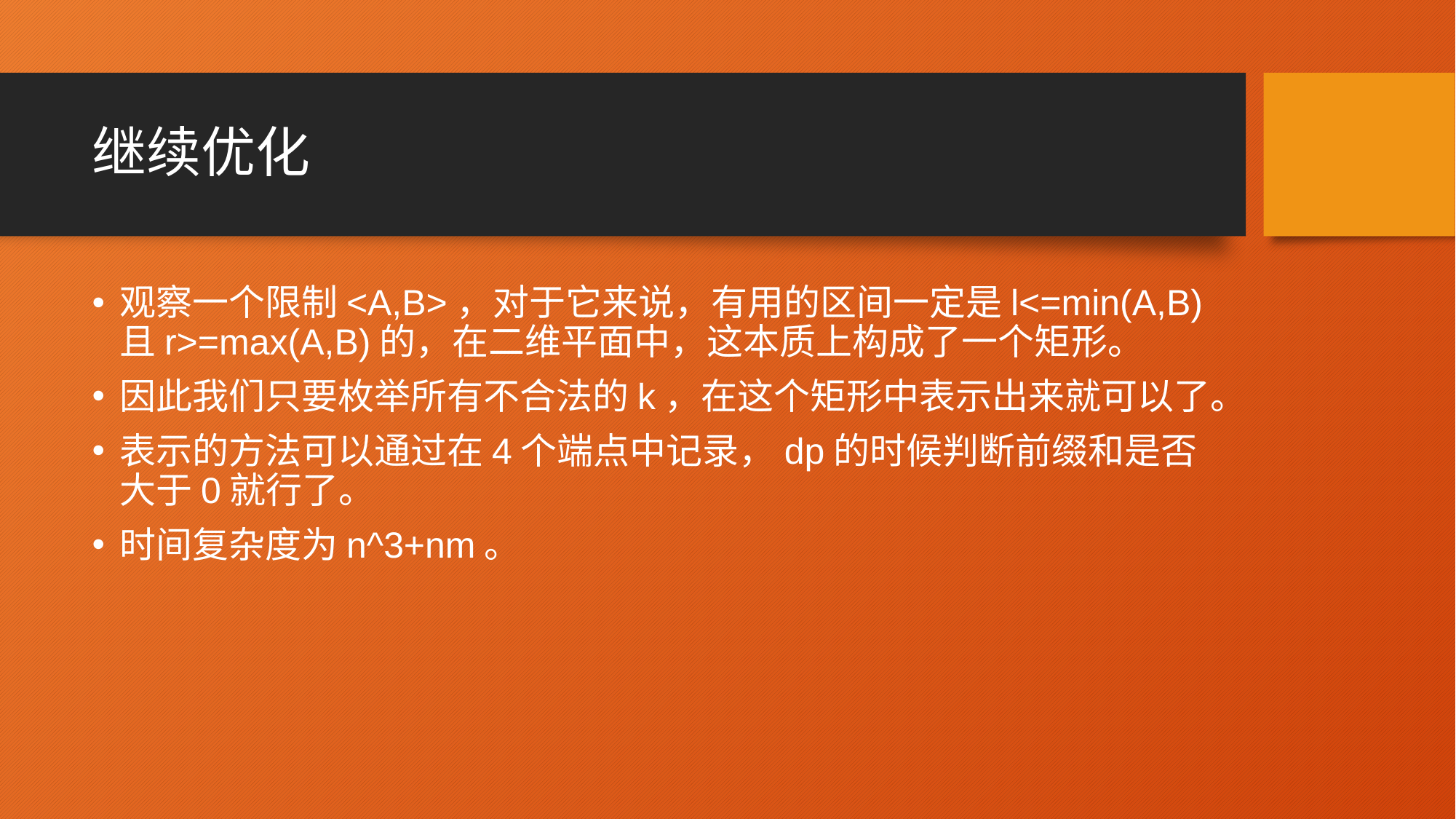

# 继续优化
观察一个限制<A,B>，对于它来说，有用的区间一定是l<=min(A,B)且r>=max(A,B)的，在二维平面中，这本质上构成了一个矩形。
因此我们只要枚举所有不合法的k，在这个矩形中表示出来就可以了。
表示的方法可以通过在4个端点中记录，dp的时候判断前缀和是否大于0就行了。
时间复杂度为n^3+nm。